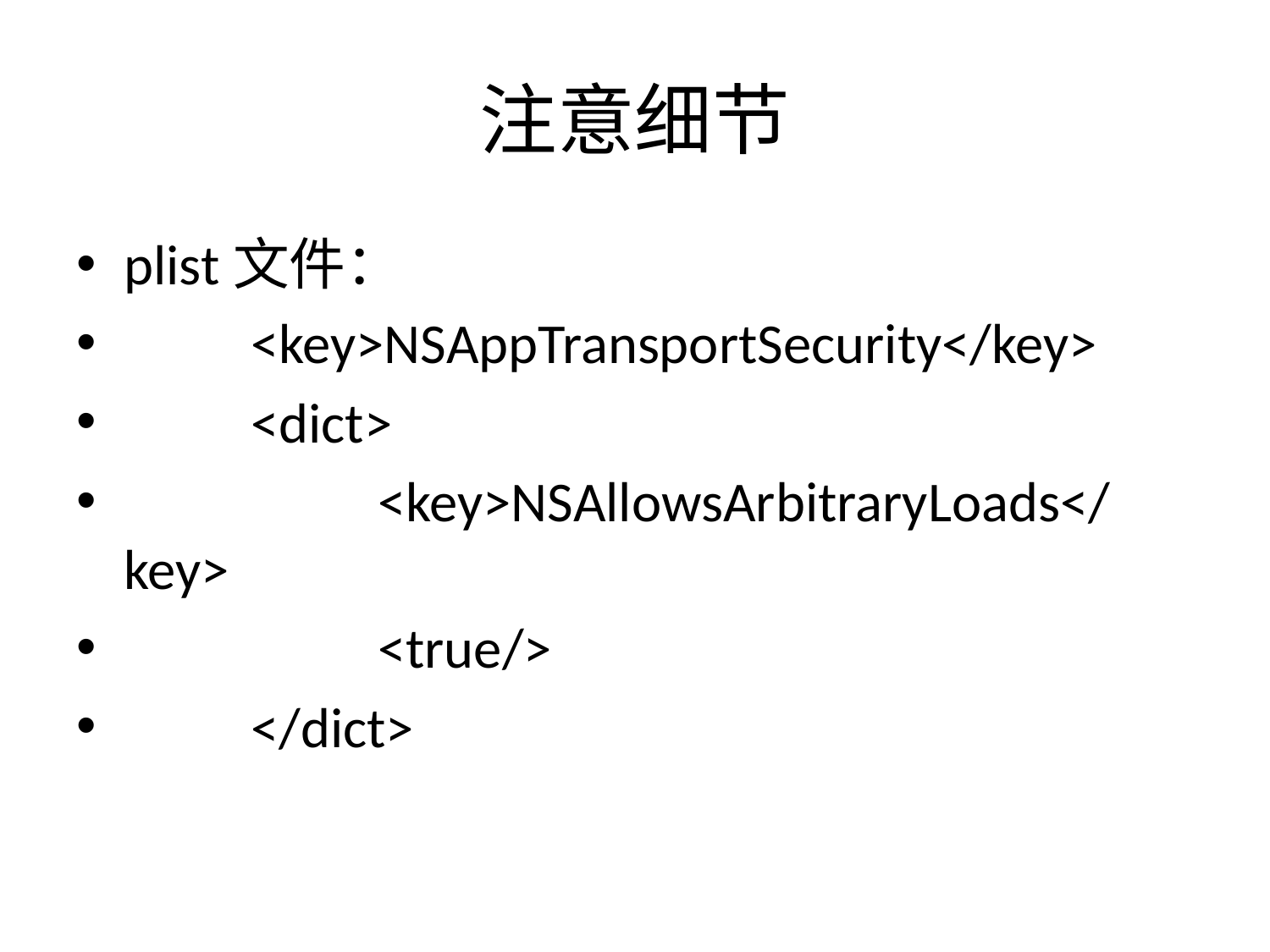

# 注意细节
plist文件：
	<key>NSAppTransportSecurity</key>
	<dict>
		<key>NSAllowsArbitraryLoads</key>
		<true/>
	</dict>